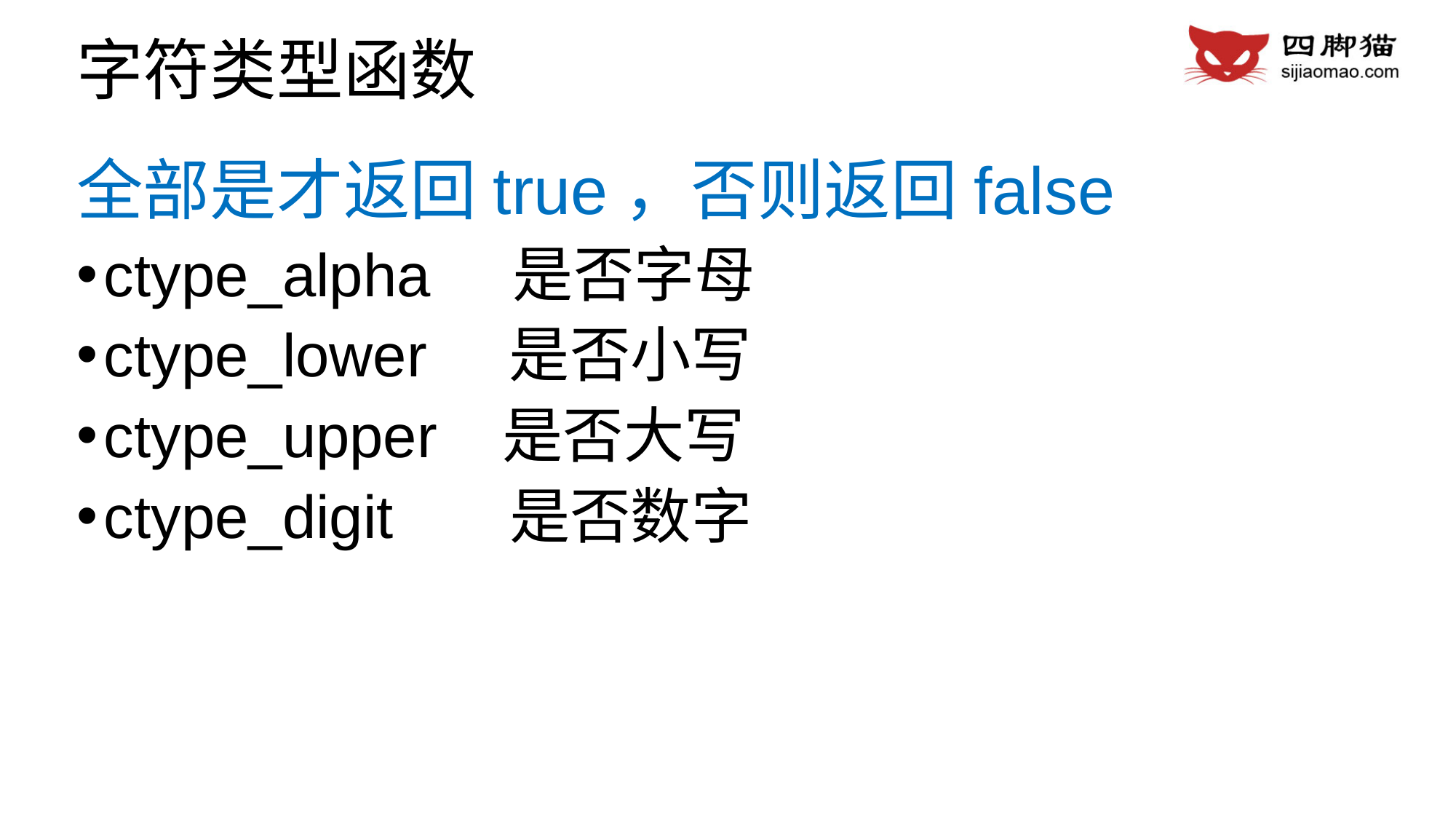

字符类型函数
全部是才返回true，否则返回false
ctype_alpha    是否字母
ctype_lower    是否小写
ctype_upper   是否大写
ctype_digit      是否数字